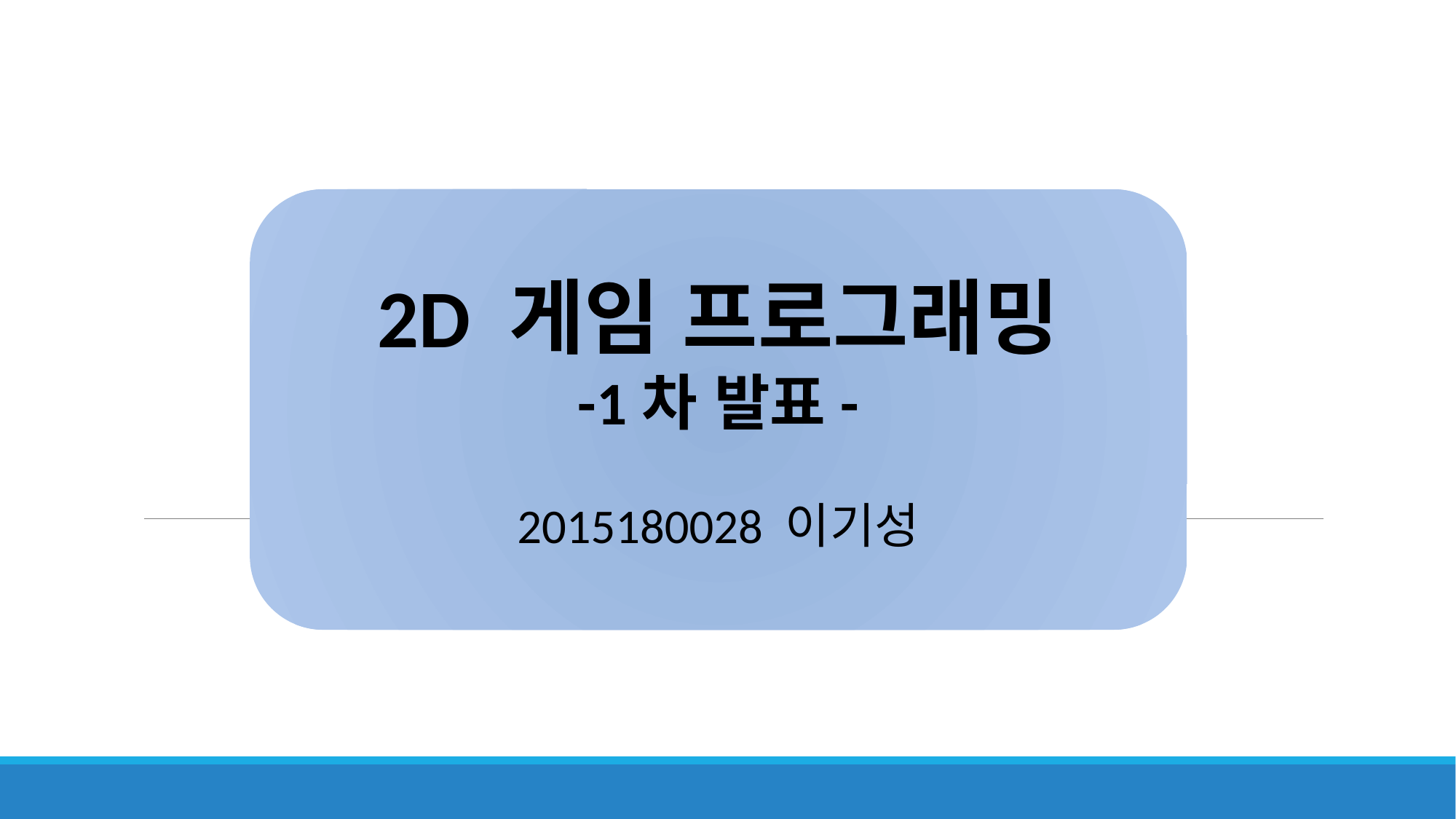

2D 게임 프로그래밍
-1차 발표-

2015180028 이기성